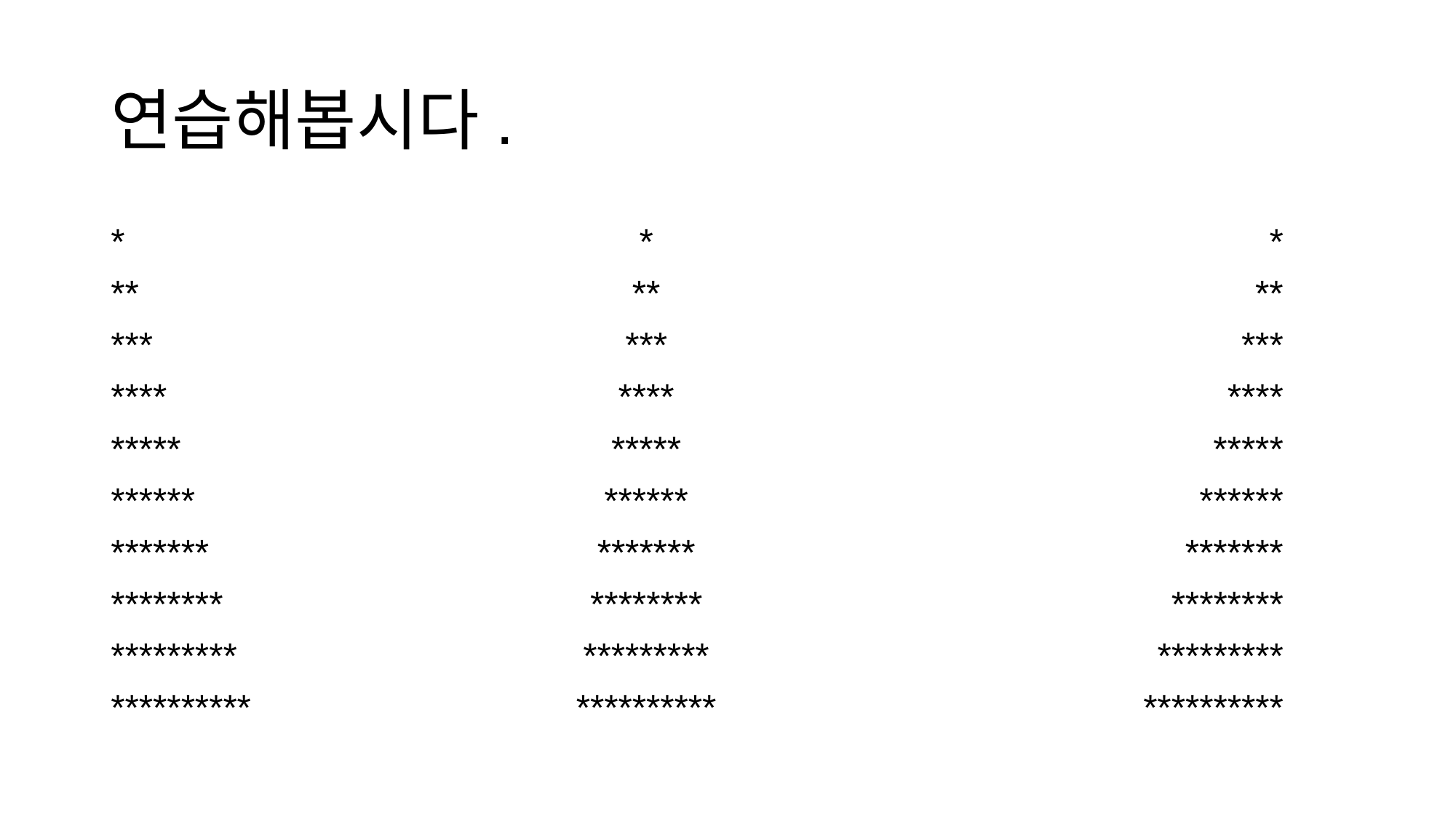

# 연습해봅시다.
*
**
***
****
*****
******
*******
********
*********
**********

*
**
***
****
*****
******
*******
********
*********
**********

*
**
***
****
*****
******
*******
********
*********
**********